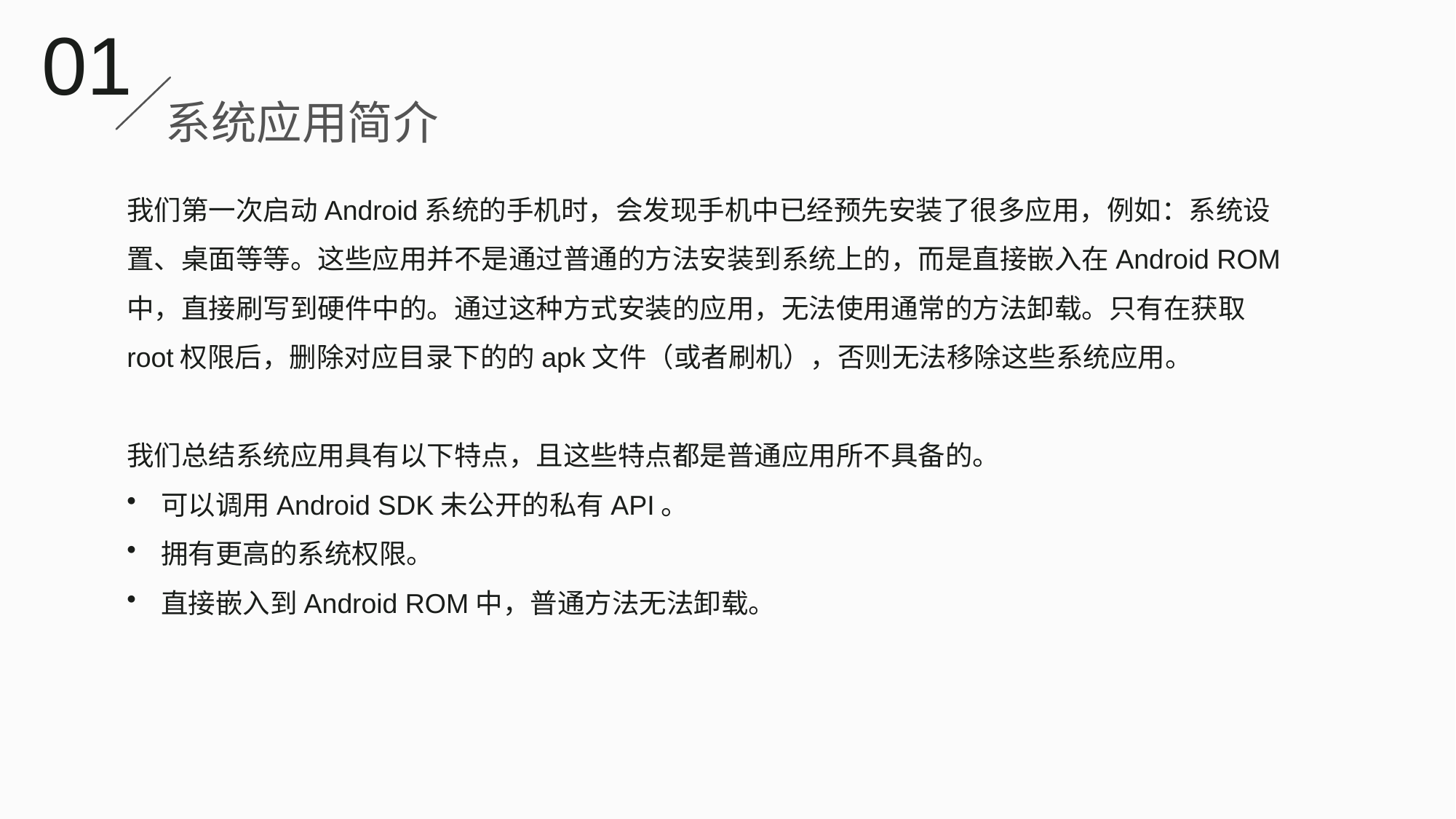

01
系统应用简介
我们第一次启动Android系统的手机时，会发现手机中已经预先安装了很多应用，例如：系统设置、桌面等等。这些应用并不是通过普通的方法安装到系统上的，而是直接嵌入在Android ROM中，直接刷写到硬件中的。通过这种方式安装的应用，无法使用通常的方法卸载。只有在获取root权限后，删除对应目录下的的apk文件（或者刷机），否则无法移除这些系统应用。

我们总结系统应用具有以下特点，且这些特点都是普通应用所不具备的。
可以调用Android SDK未公开的私有API。
拥有更高的系统权限。
直接嵌入到Android ROM中，普通方法无法卸载。